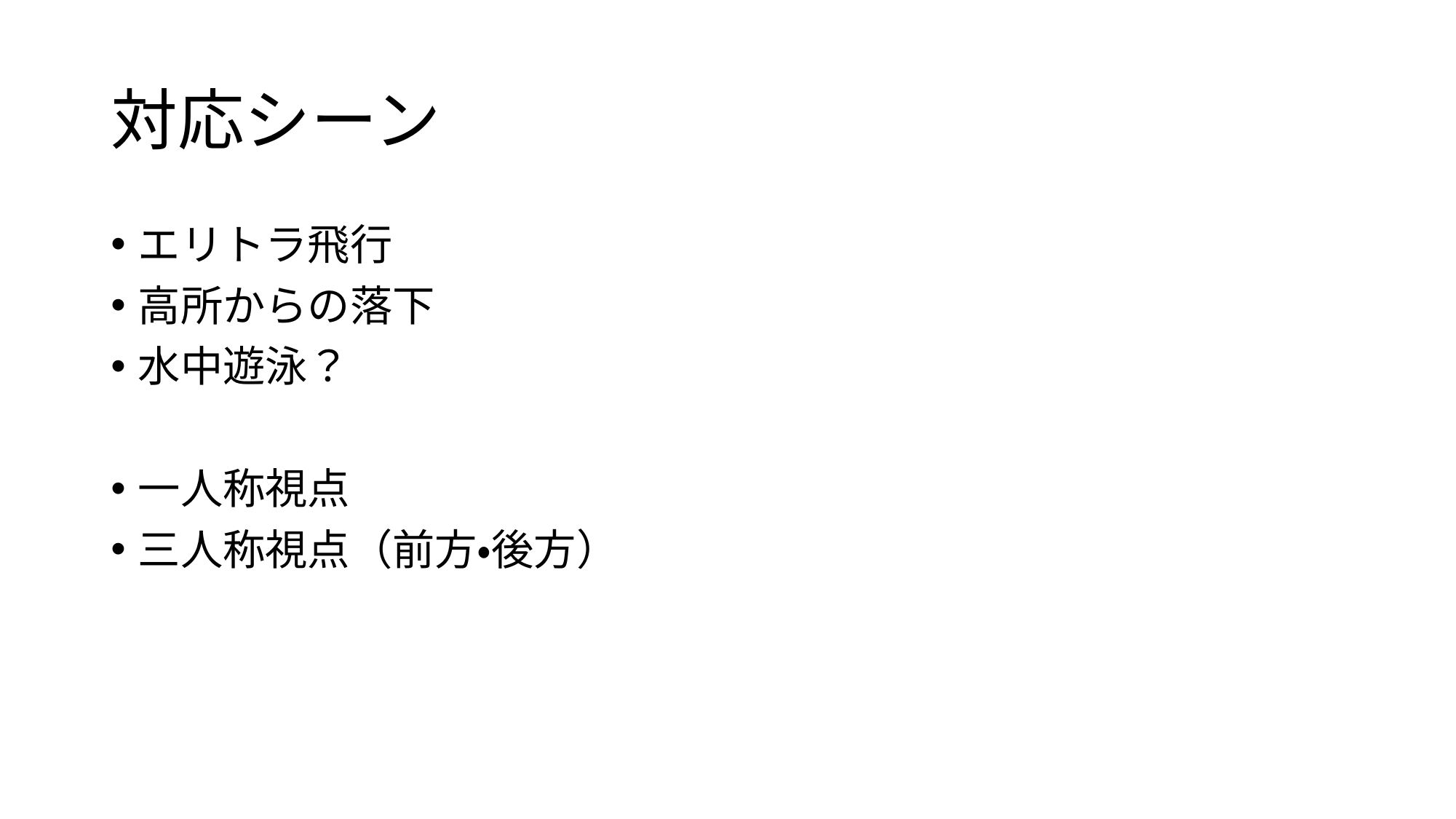

# 対応シーン
エリトラ飛行
高所からの落下
水中遊泳？

一人称視点
三人称視点（前方・後方）